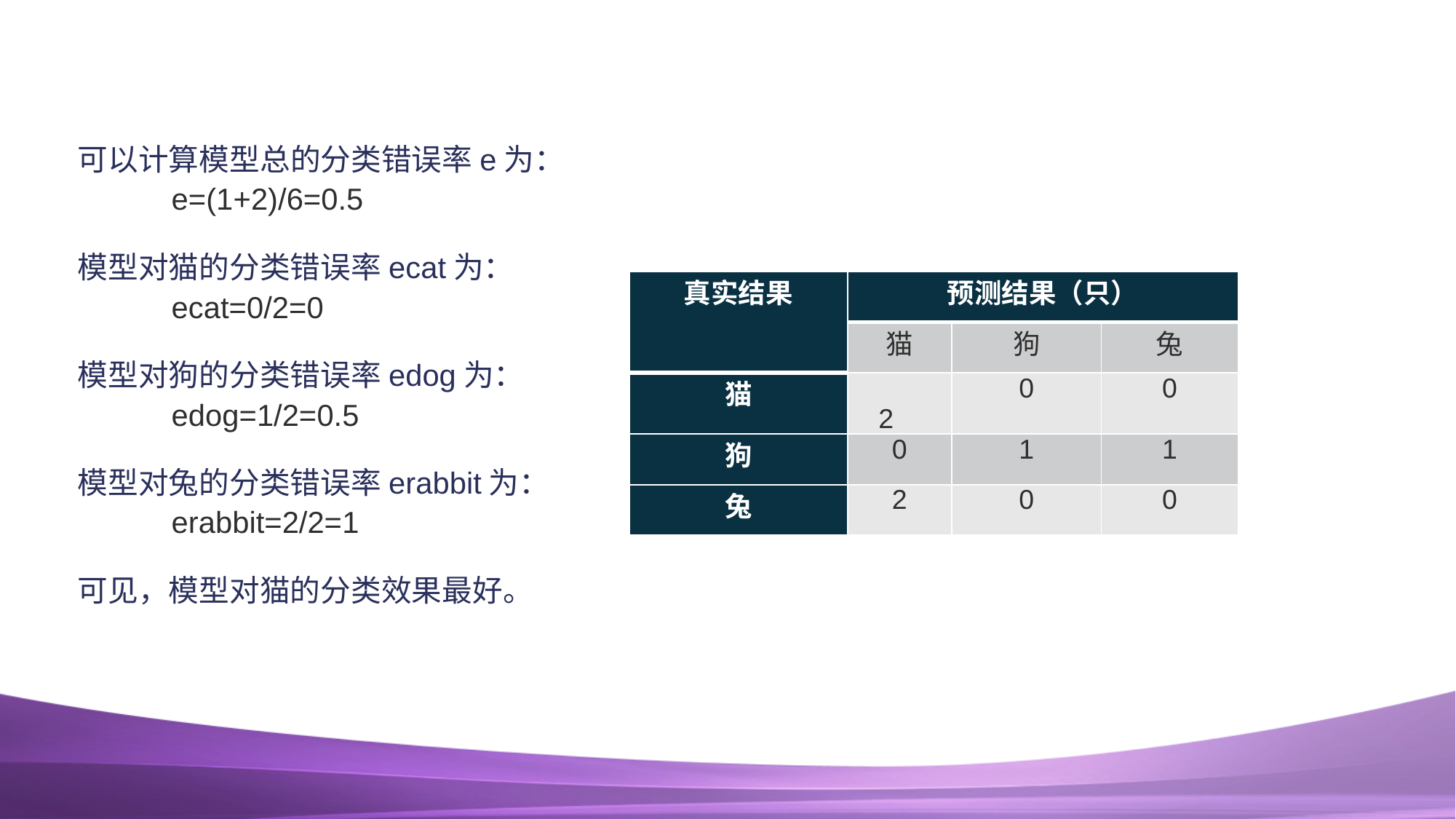

#
可以计算模型总的分类错误率e为：
e=(1+2)/6=0.5
模型对猫的分类错误率ecat为：
ecat=0/2=0
模型对狗的分类错误率edog为：
edog=1/2=0.5
模型对兔的分类错误率erabbit为：
erabbit=2/2=1
可见，模型对猫的分类效果最好。
| 真实结果 | 预测结果（只） |  |  |
| --- | --- | --- | --- |
|  | 猫 | 狗 | 兔 |
| 猫 | 2 | 0 | 0 |
| 狗 | 0 | 1 | 1 |
| 兔 | 2 | 0 | 0 |